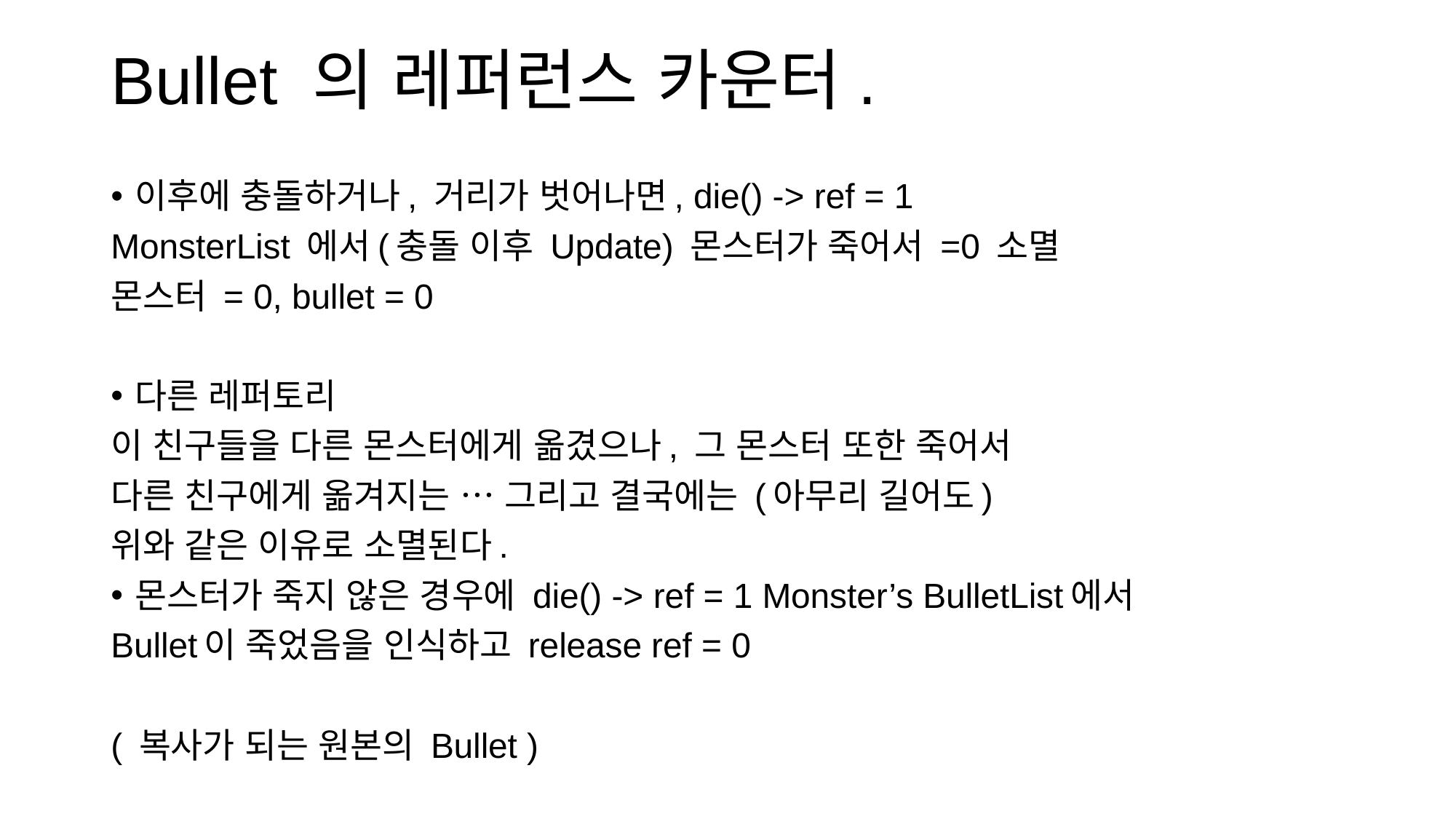

# Bullet 의 레퍼런스 카운터.
이후에 충돌하거나, 거리가 벗어나면, die() -> ref = 1
MonsterList 에서(충돌 이후 Update) 몬스터가 죽어서 =0 소멸
몬스터 = 0, bullet = 0

다른 레퍼토리
이 친구들을 다른 몬스터에게 옮겼으나, 그 몬스터 또한 죽어서
다른 친구에게 옮겨지는 … 그리고 결국에는 (아무리 길어도)
위와 같은 이유로 소멸된다.
몬스터가 죽지 않은 경우에 die() -> ref = 1 Monster’s BulletList에서
Bullet이 죽었음을 인식하고 release ref = 0

( 복사가 되는 원본의 Bullet )